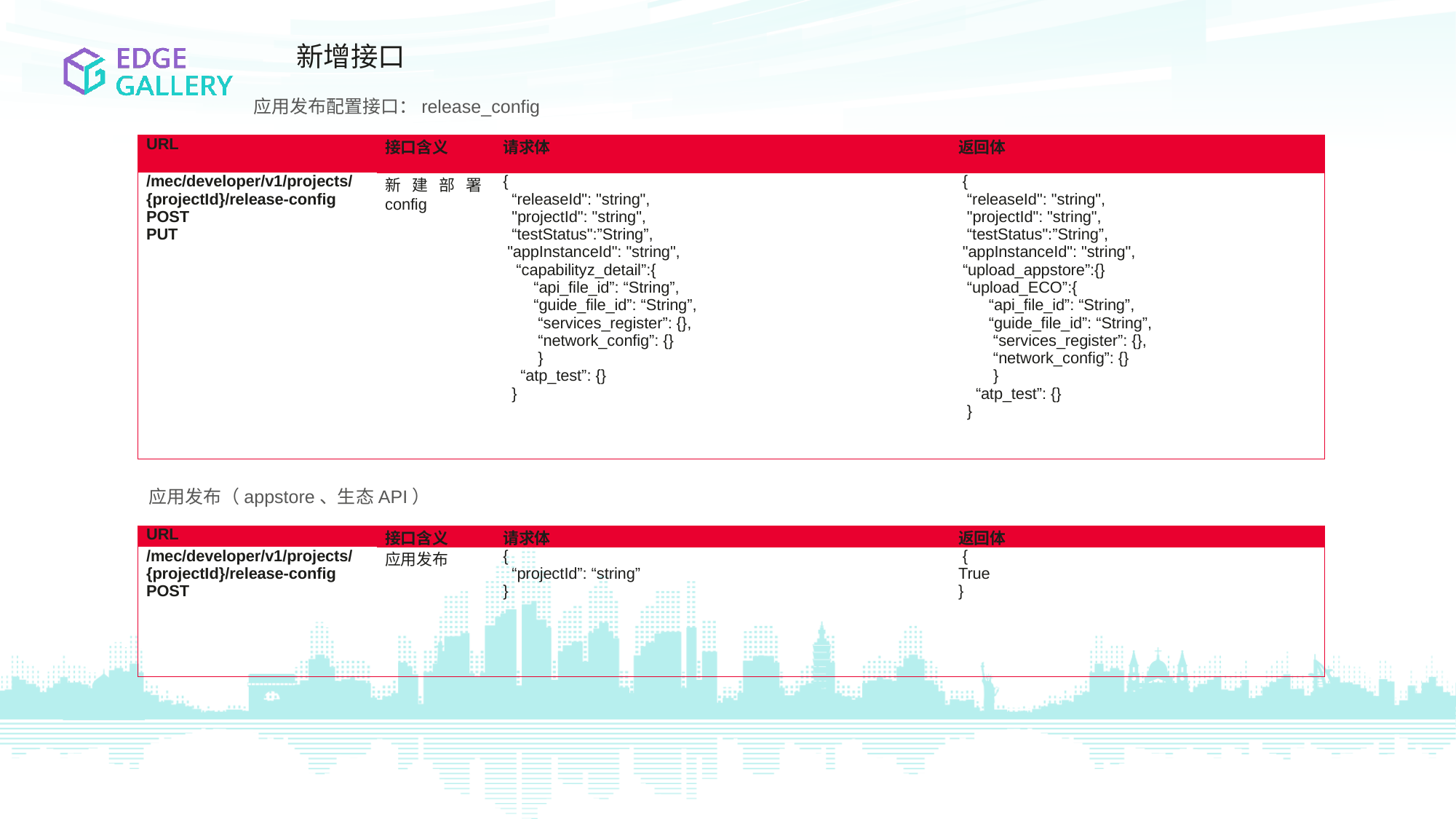

新增接口
应用发布配置接口：release_config
| URL | 接口含义 | 请求体 | 返回体 |
| --- | --- | --- | --- |
| /mec/developer/v1/projects/{projectId}/release-config POST PUT | 新建部署config | { “releaseId": "string", "projectId": "string", “testStatus":”String”, "appInstanceId": "string", “capabilityz\_detail”:{ “api\_file\_id”: “String”, “guide\_file\_id”: “String”, “services\_register”: {}, “network\_config”: {} } “atp\_test”: {} } | { “releaseId": "string", "projectId": "string", “testStatus":”String”, "appInstanceId": "string", “upload\_appstore”:{} “upload\_ECO”:{ “api\_file\_id”: “String”, “guide\_file\_id”: “String”, “services\_register”: {}, “network\_config”: {} } “atp\_test”: {} } |
应用发布（appstore、生态API）
| URL | 接口含义 | 请求体 | 返回体 |
| --- | --- | --- | --- |
| /mec/developer/v1/projects/{projectId}/release-config POST | 应用发布 | { “projectId”: “string” } | { True } |